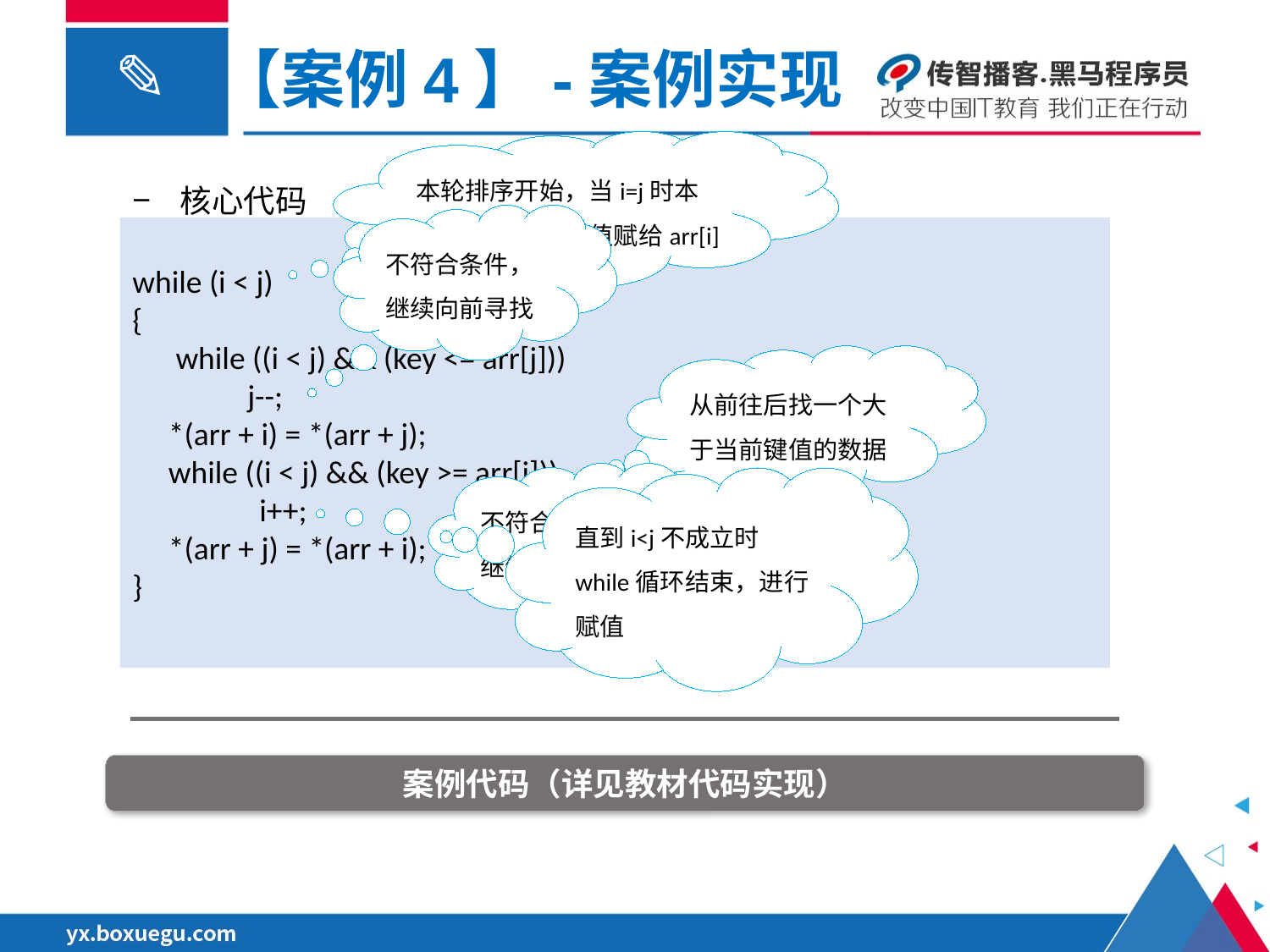

【案例4】-案例实现
本轮排序开始，当i=j时本轮排序结束，将值赋给arr[i]
核心代码
不符合条件，继续向前寻找

while (i < j)
{
      while ((i < j) && (key <= arr[j]))
                j--;
     *(arr + i) = *(arr + j);
     while ((i < j) && (key >= arr[i]))
	i++;
     *(arr + j) = *(arr + i);
}

从前往后找一个大于当前键值的数据
不符合条件，继续向前寻找
直到i<j不成立时while循环结束，进行赋值
案例代码（详见教材代码实现）